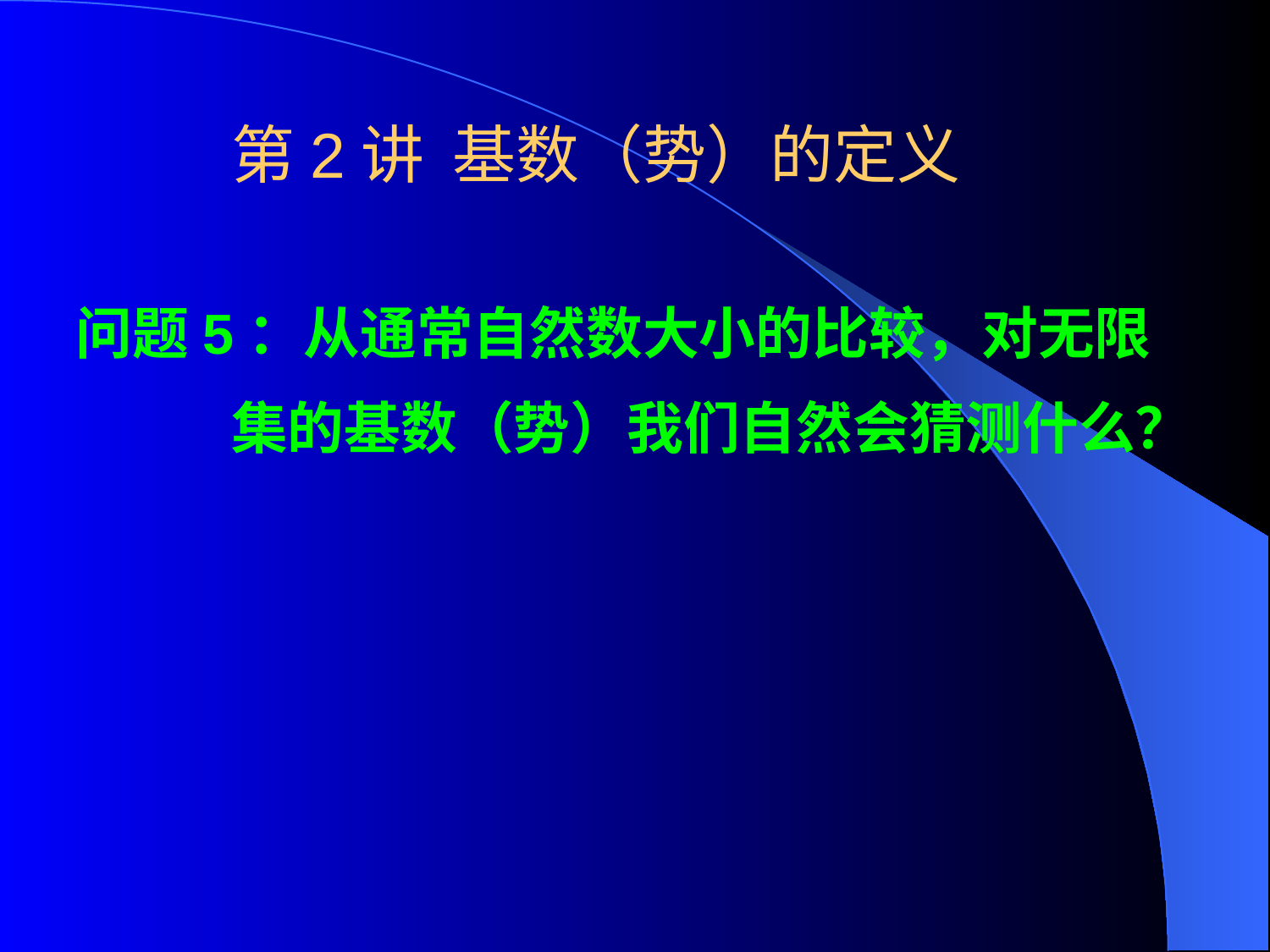

第2讲  基数（势）的定义
问题5：从通常自然数大小的比较，对无限
           集的基数（势）我们自然会猜测什么？